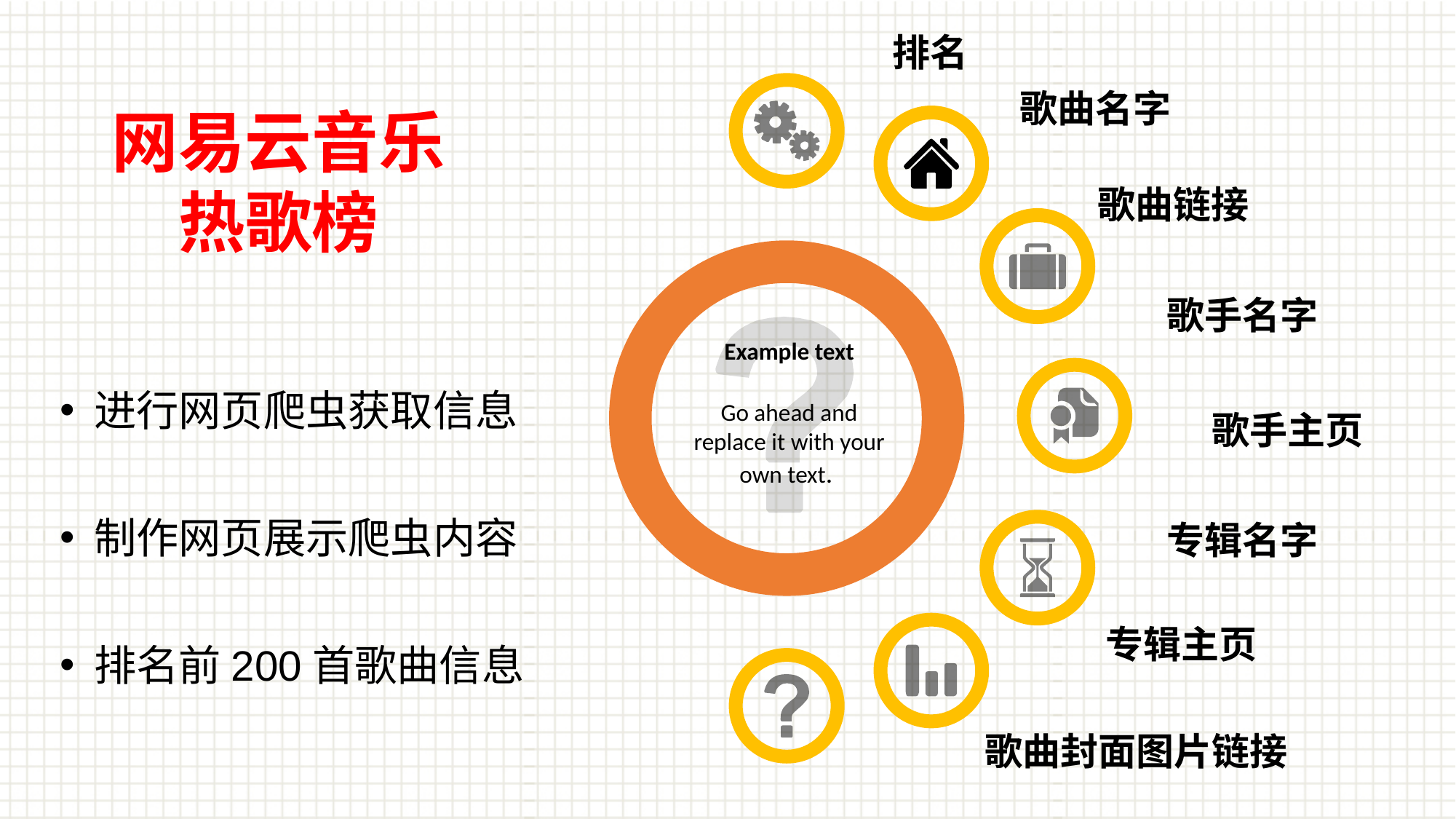

排名

Example text

Go ahead and replace it with your own text.

歌曲名字
网易云音乐热歌榜
歌曲链接
歌手名字
进行网页爬虫获取信息
制作网页展示爬虫内容
排名前200首歌曲信息

歌手主页
专辑名字
专辑主页
歌曲封面图片链接